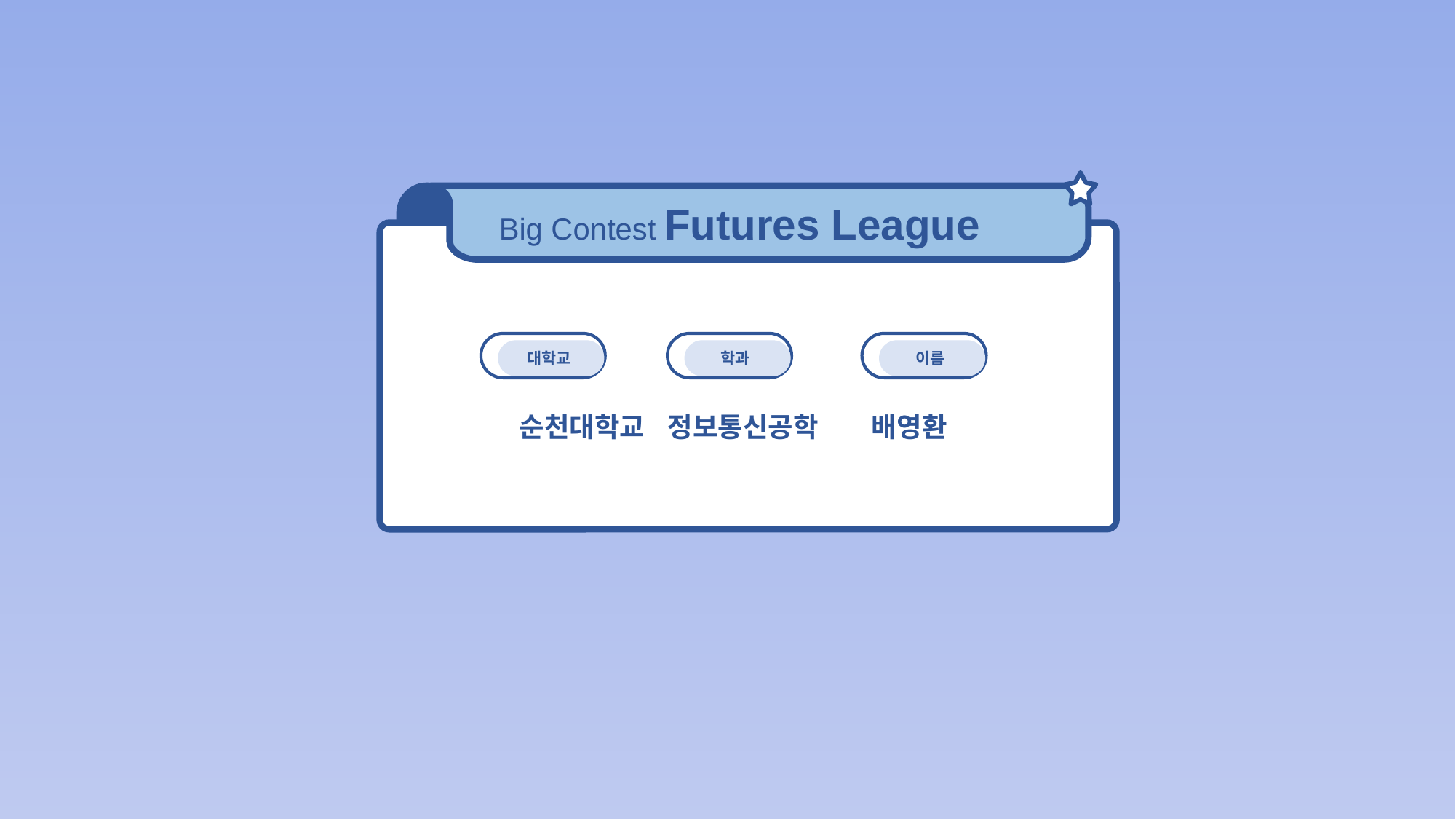

Big Contest Futures League

CONTENTS
대학교
CONTENTS
학과
CONTENTS
이름
순천대학교   정보통신공학       배영환